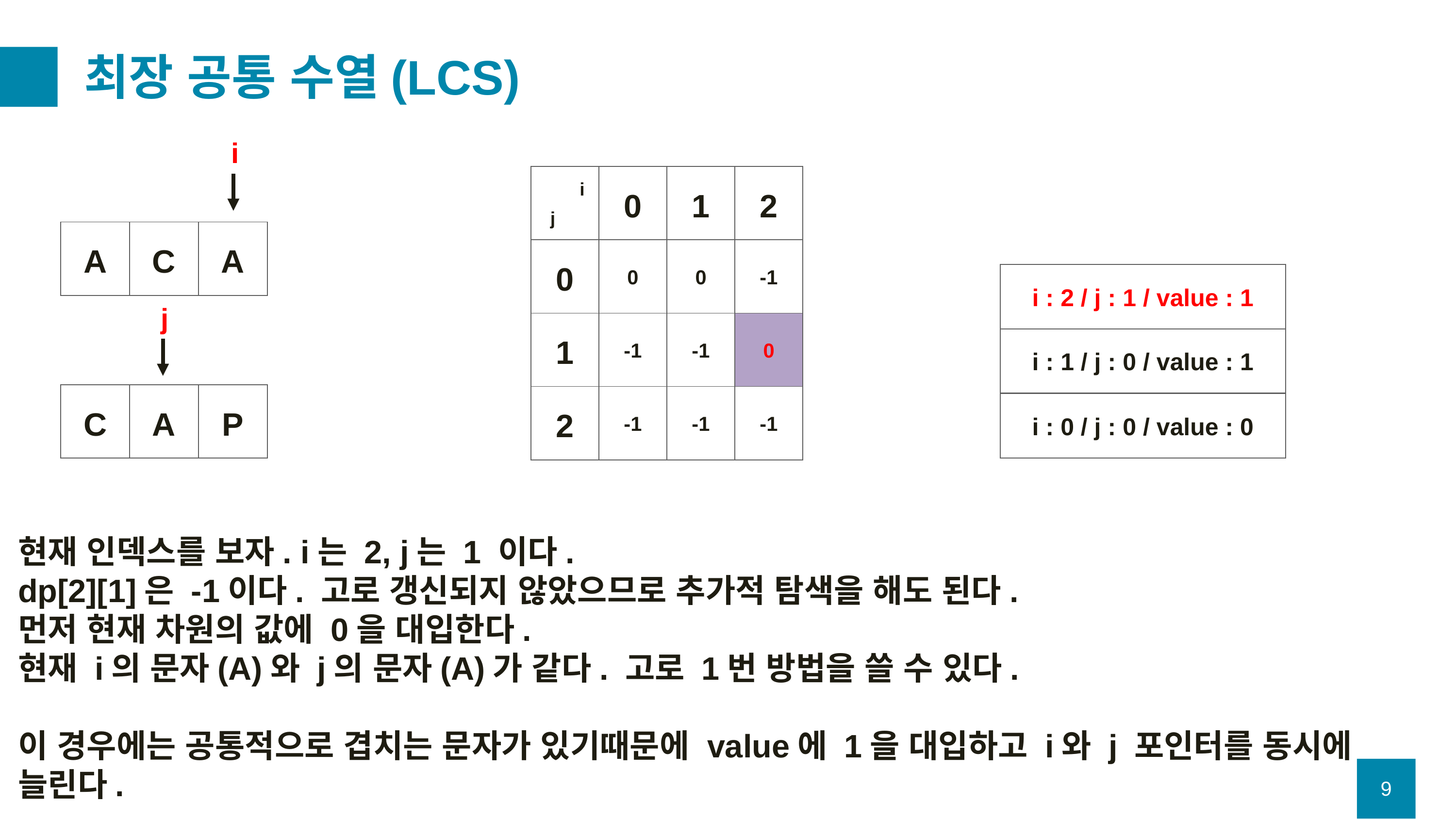

# 최장 공통 수열(LCS)
i
|  | 0 | 1 | 2 |
| --- | --- | --- | --- |
| 0 | 0 | 0 | -1 |
| 1 | -1 | -1 | 0 |
| 2 | -1 | -1 | -1 |
i
j
| A | C | A |
| --- | --- | --- |
i : 2 / j : 1 / value : 1
j
i : 1 / j : 0 / value : 1
| C | A | P |
| --- | --- | --- |
i : 0 / j : 0 / value : 0
현재 인덱스를 보자. i는 2, j는 1 이다.
dp[2][1]은 -1이다. 고로 갱신되지 않았으므로 추가적 탐색을 해도 된다.
먼저 현재 차원의 값에 0을 대입한다.
현재 i의 문자(A)와 j의 문자(A)가 같다. 고로 1번 방법을 쓸 수 있다.

이 경우에는 공통적으로 겹치는 문자가 있기때문에 value에 1을 대입하고 i와 j 포인터를 동시에 늘린다.
9